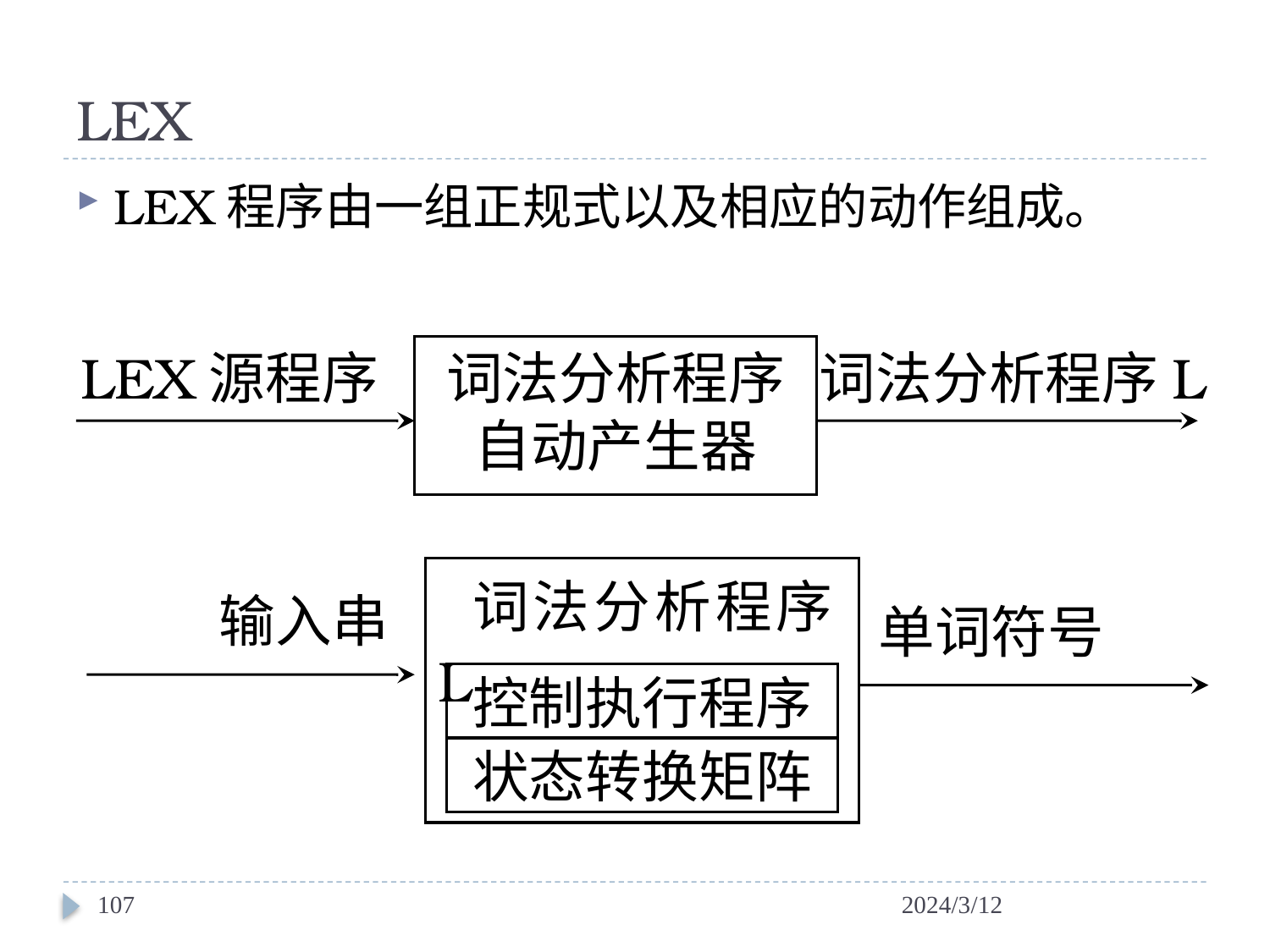

# LEX
LEX程序由一组正规式以及相应的动作组成。

LEX源程序
词法分析程序自动产生器
词法分析程序L

 词法分析程序L
输入串
单词符号
控制执行程序

状态转换矩阵
107
2024/3/12